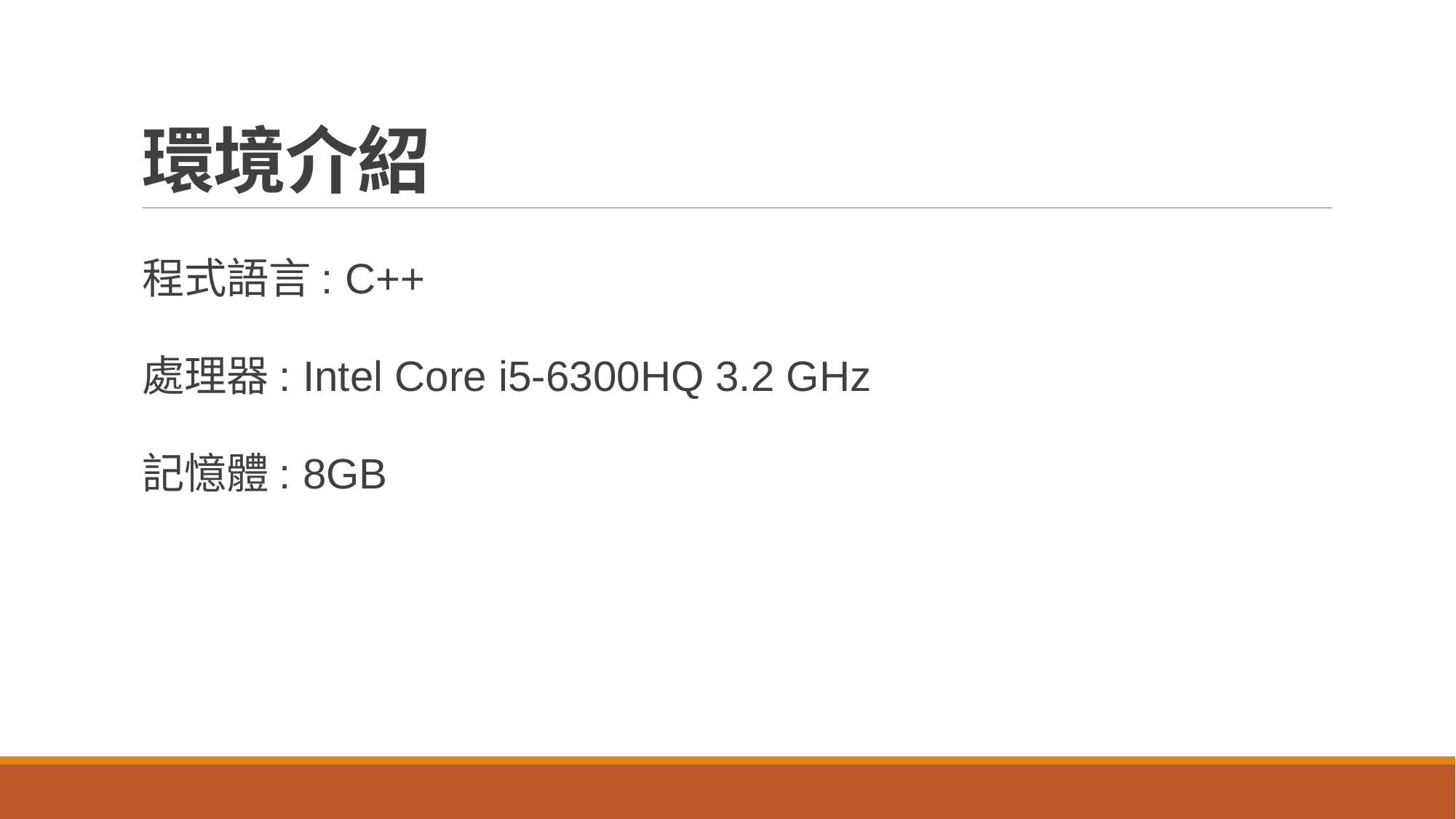

# 環境介紹
程式語言: C++
處理器: Intel Core i5-6300HQ 3.2 GHz
記憶體: 8GB